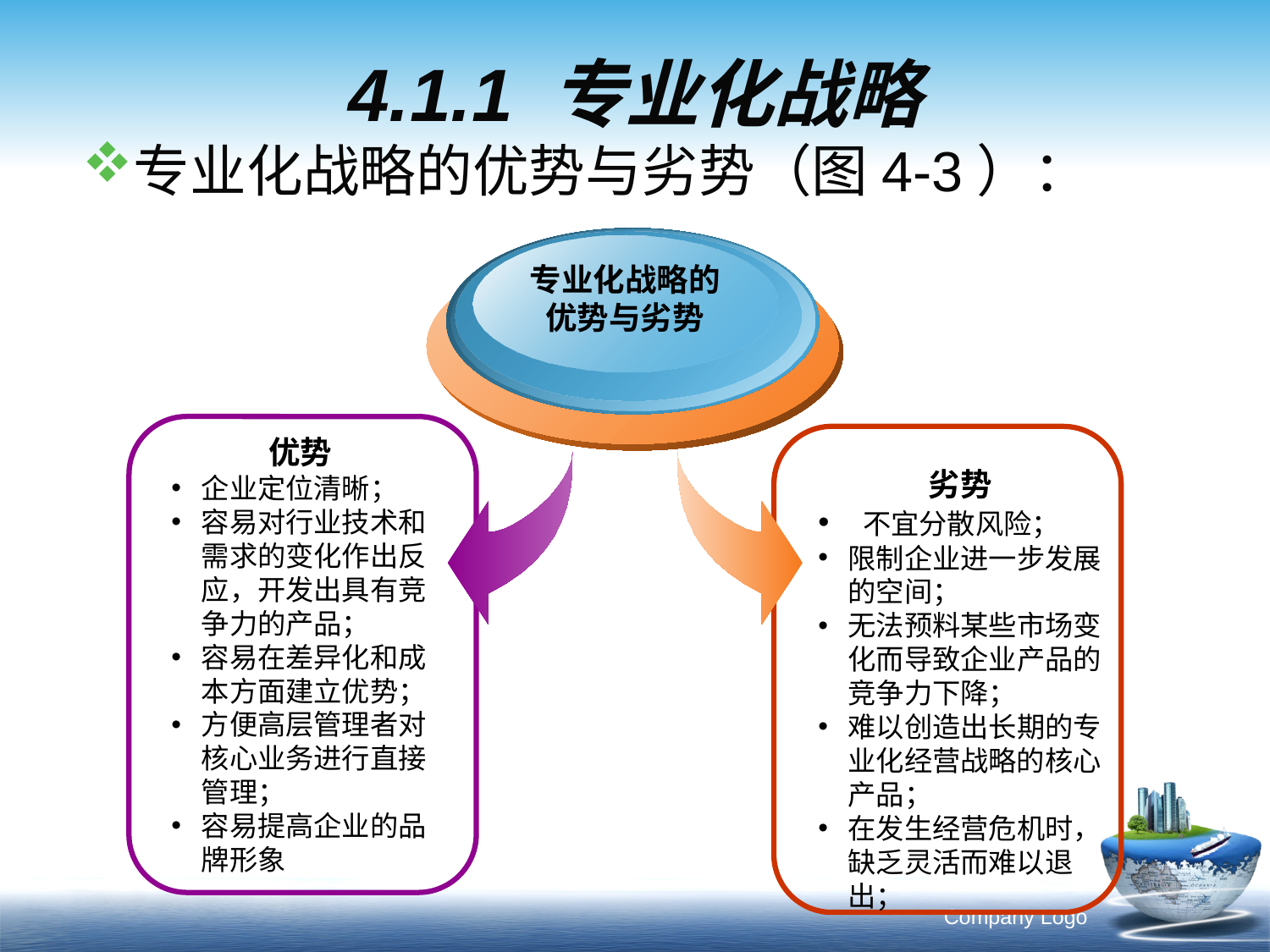

# 4.1.1 专业化战略
专业化战略的优势与劣势（图4-3）：

专业化战略的
优势与劣势

优势
企业定位清晰；
容易对行业技术和需求的变化作出反应，开发出具有竞争力的产品；
容易在差异化和成本方面建立优势；
方便高层管理者对核心业务进行直接管理；
容易提高企业的品牌形象

劣势
 不宜分散风险；
限制企业进一步发展的空间；
无法预料某些市场变化而导致企业产品的竞争力下降；
难以创造出长期的专业化经营战略的核心产品；
在发生经营危机时，缺乏灵活而难以退出；
Company Logo